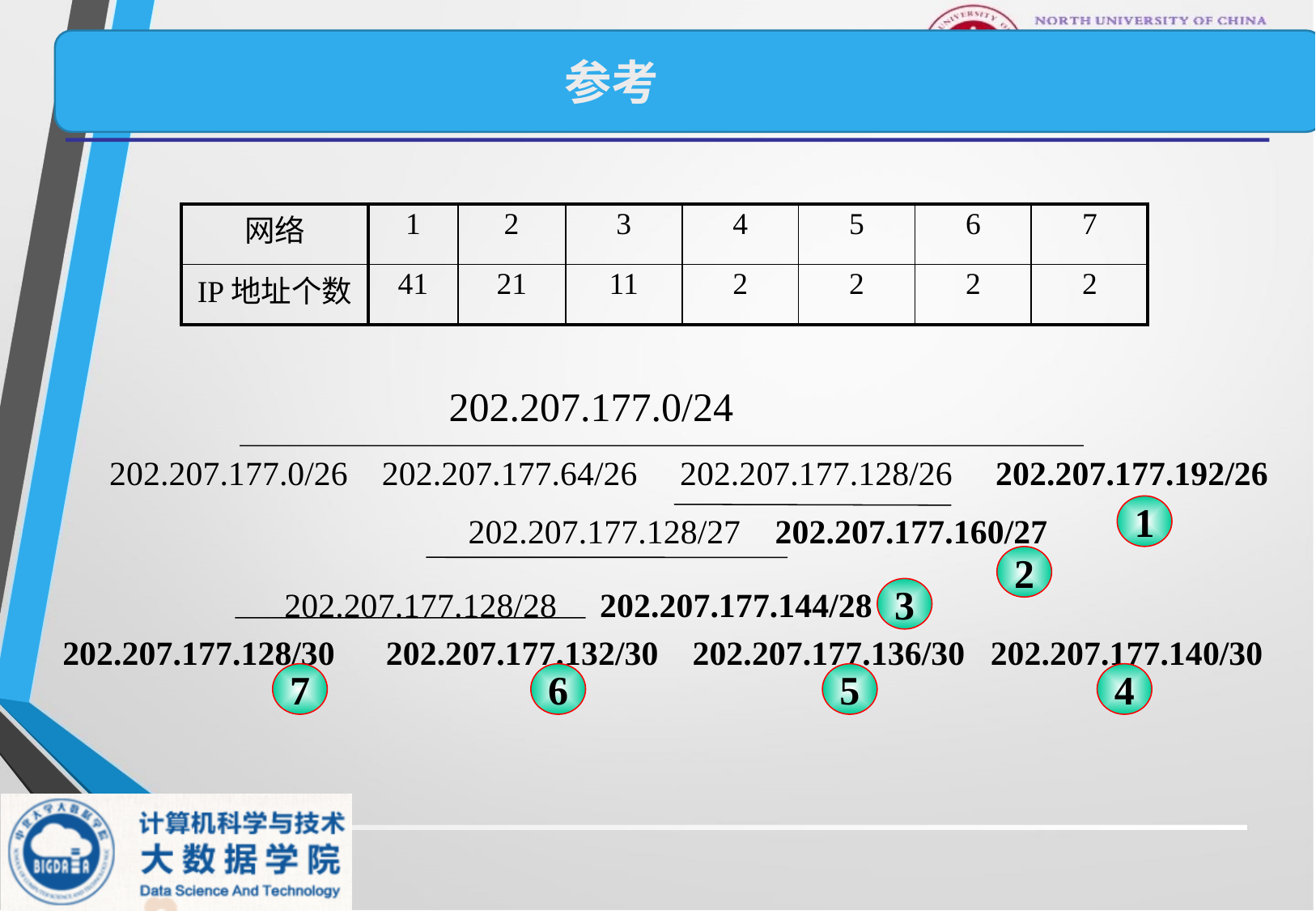

#

参考
| 网络 | 1 | 2 | 3 | 4 | 5 | 6 | 7 |
| --- | --- | --- | --- | --- | --- | --- | --- |
| IP地址个数 | 41 | 21 | 11 | 2 | 2 | 2 | 2 |
202.207.177.0/24

202.207.177.0/26    202.207.177.64/26     202.207.177.128/26     202.207.177.192/26
1

202.207.177.128/27    202.207.177.160/27
2

202.207.177.128/28     202.207.177.144/28
3

202.207.177.128/30      202.207.177.132/30    202.207.177.136/30   202.207.177.140/30
7
6
5
4
34